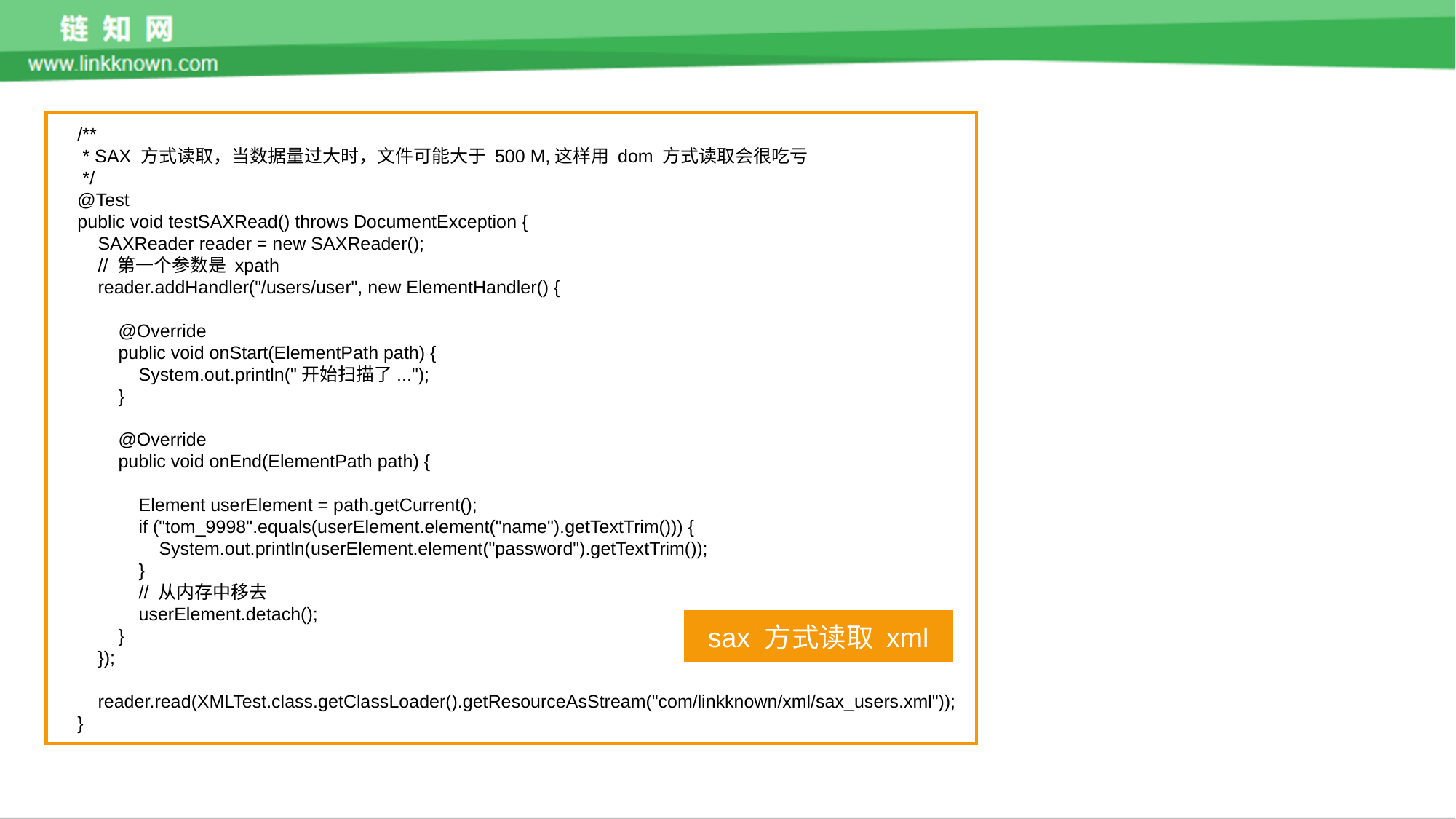

/**
     * SAX 方式读取，当数据量过大时，文件可能大于 500 M,这样用 dom 方式读取会很吃亏
     */
    @Test
    public void testSAXRead() throws DocumentException {
        SAXReader reader = new SAXReader();
        // 第一个参数是 xpath
        reader.addHandler("/users/user", new ElementHandler() {

            @Override
            public void onStart(ElementPath path) {
                System.out.println("开始扫描了...");
            }

            @Override
            public void onEnd(ElementPath path) {

                Element userElement = path.getCurrent();
                if ("tom_9998".equals(userElement.element("name").getTextTrim())) {
                    System.out.println(userElement.element("password").getTextTrim());
                }
                // 从内存中移去
                userElement.detach();
            }
        });

        reader.read(XMLTest.class.getClassLoader().getResourceAsStream("com/linkknown/xml/sax_users.xml"));
    }
sax 方式读取 xml